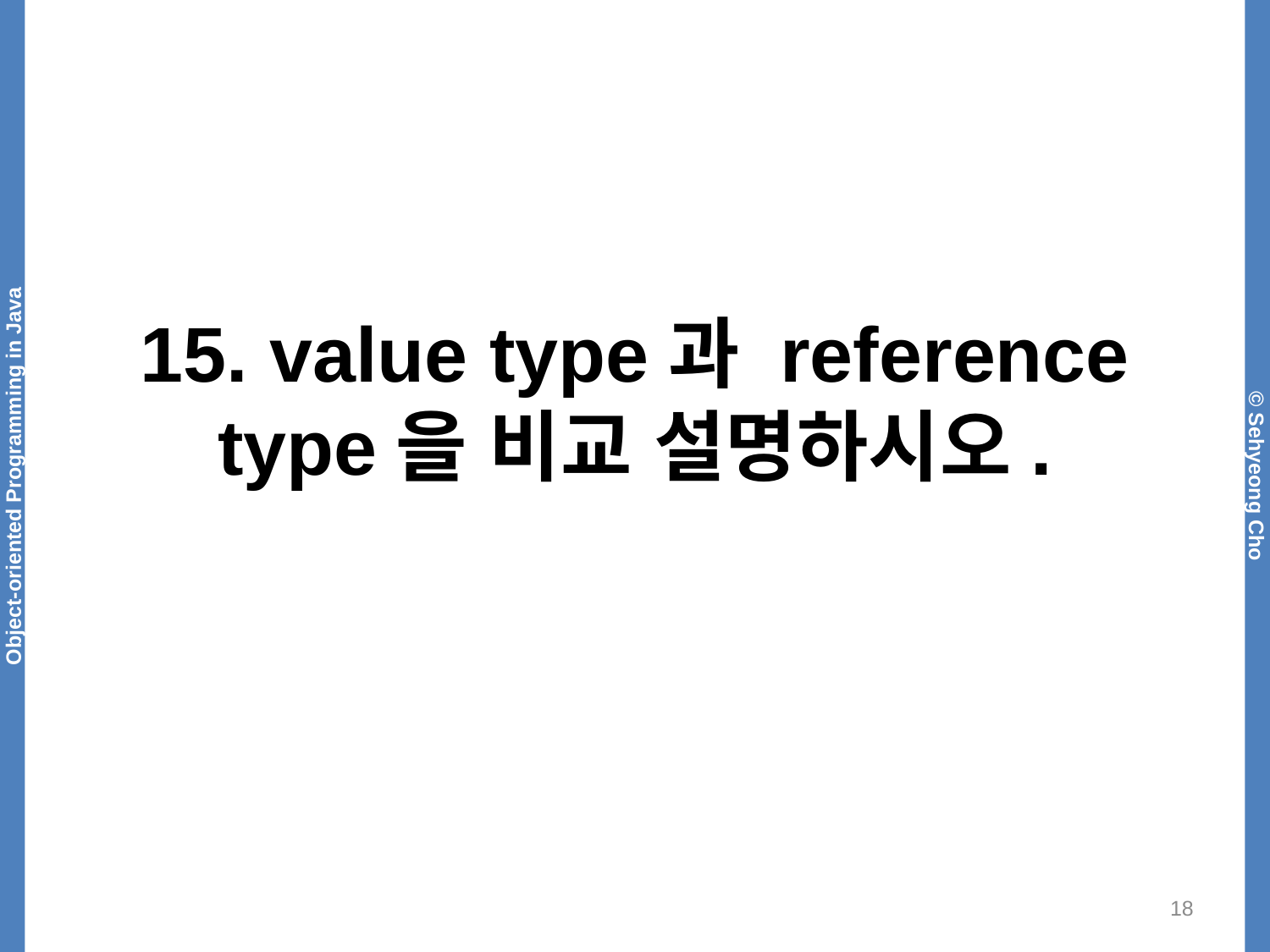

# 15. value type과 reference type을 비교 설명하시오.

18